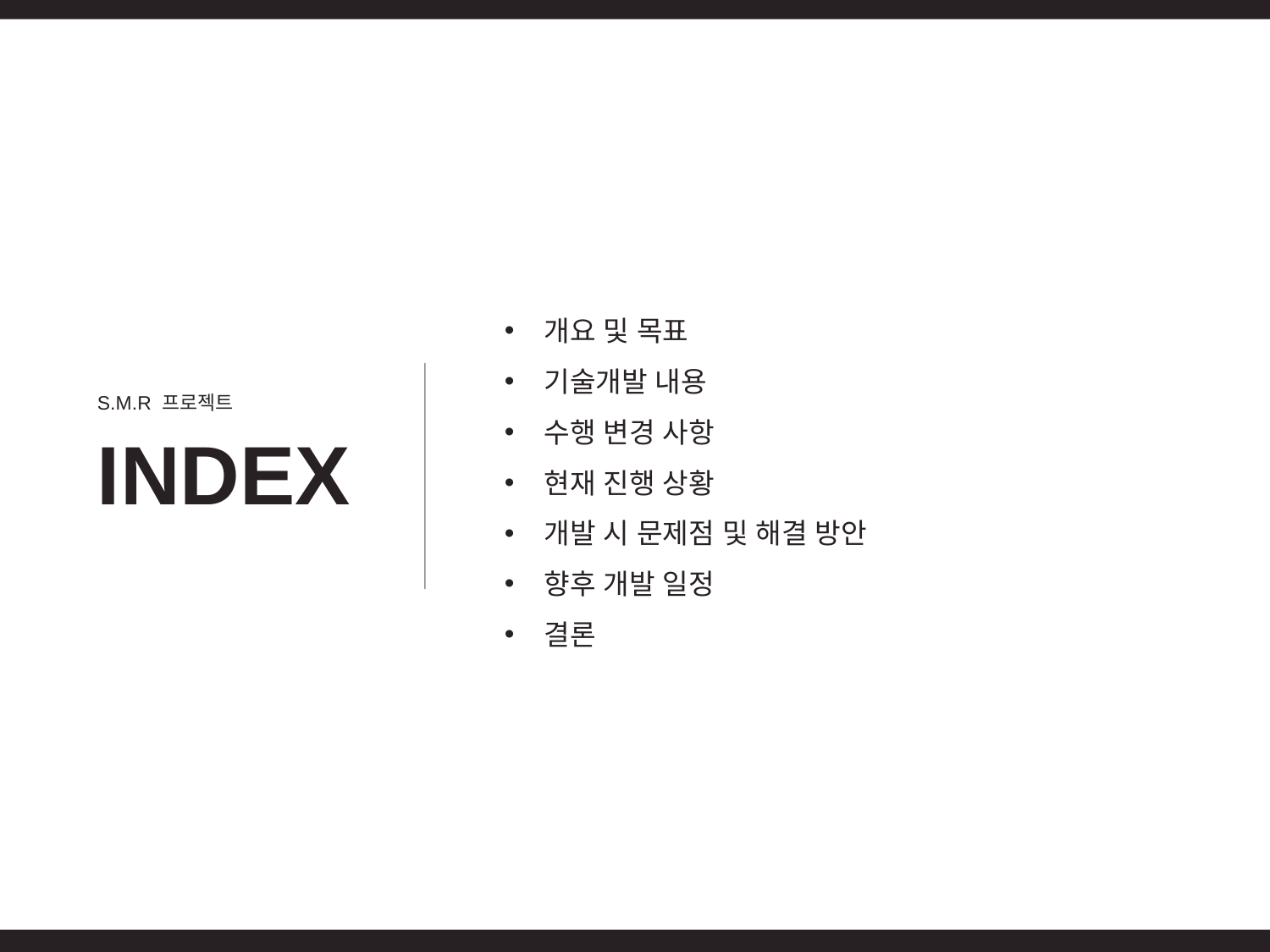

개요 및 목표
기술개발 내용
수행 변경 사항
현재 진행 상황
개발 시 문제점 및 해결 방안
향후 개발 일정
결론
S.M.R 프로젝트
INDEX